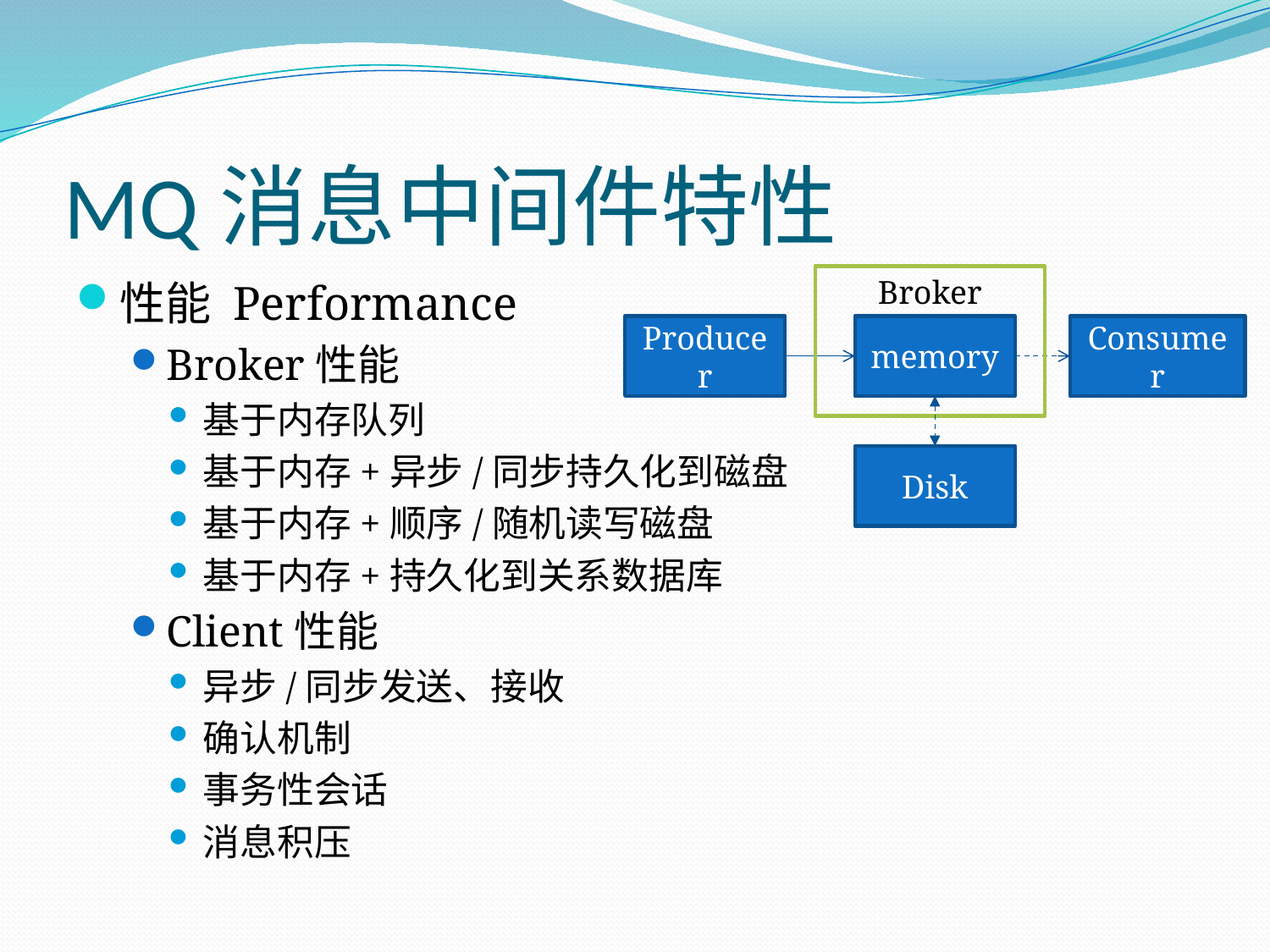

# MQ消息中间件特性
Broker
性能 Performance
Broker性能
基于内存队列
基于内存+异步/同步持久化到磁盘
基于内存+顺序/随机读写磁盘
基于内存+持久化到关系数据库
Client性能
异步/同步发送、接收
确认机制
事务性会话
消息积压

Producer
memory
Consumer
Disk